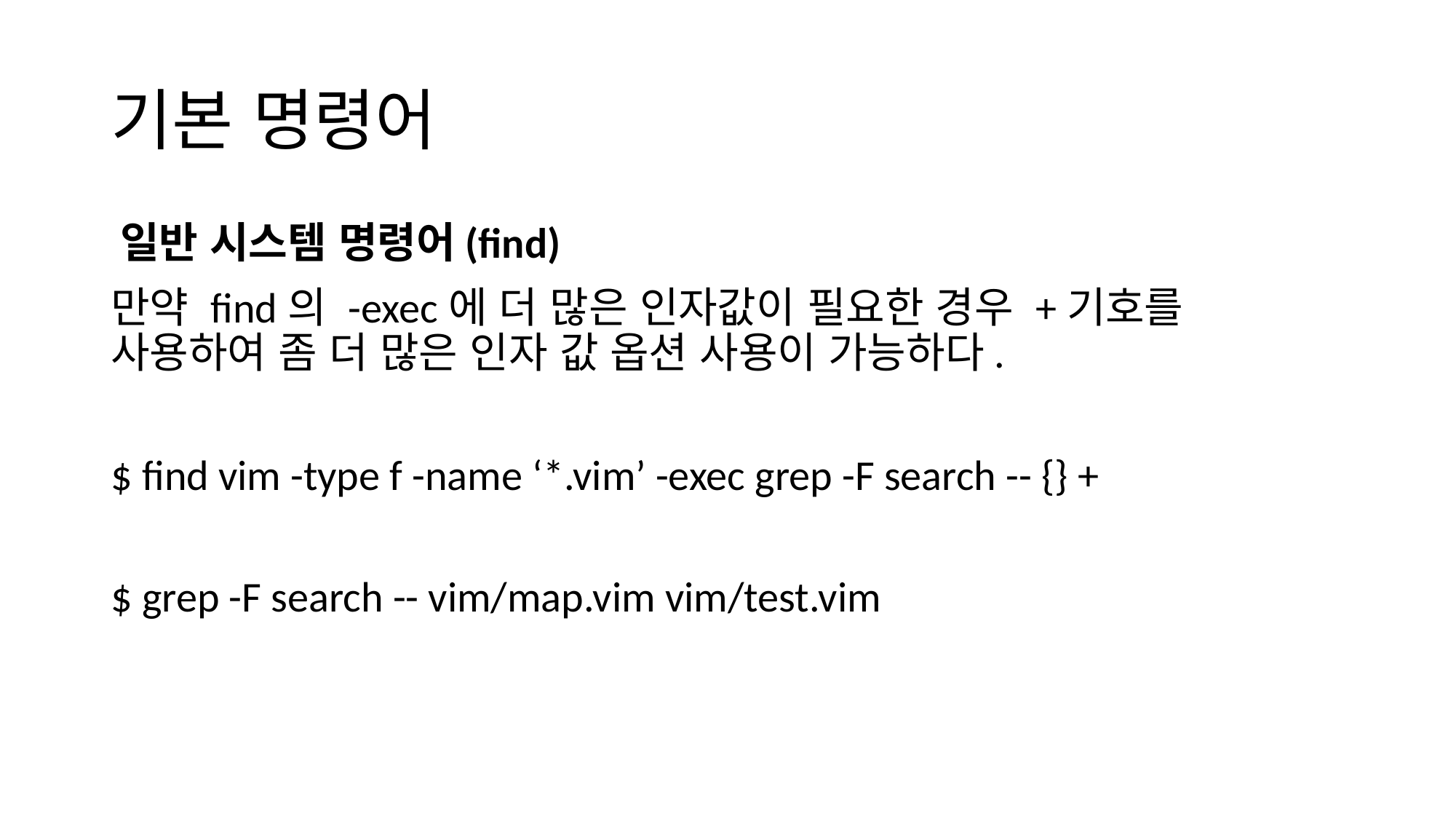

# 기본 명령어
일반 시스템 명령어(find)
만약 find의 -exec에 더 많은 인자값이 필요한 경우 +기호를 사용하여 좀 더 많은 인자 값 옵션 사용이 가능하다.

$ find vim -type f -name ‘*.vim’ -exec grep -F search -- {} +

$ grep -F search -- vim/map.vim vim/test.vim